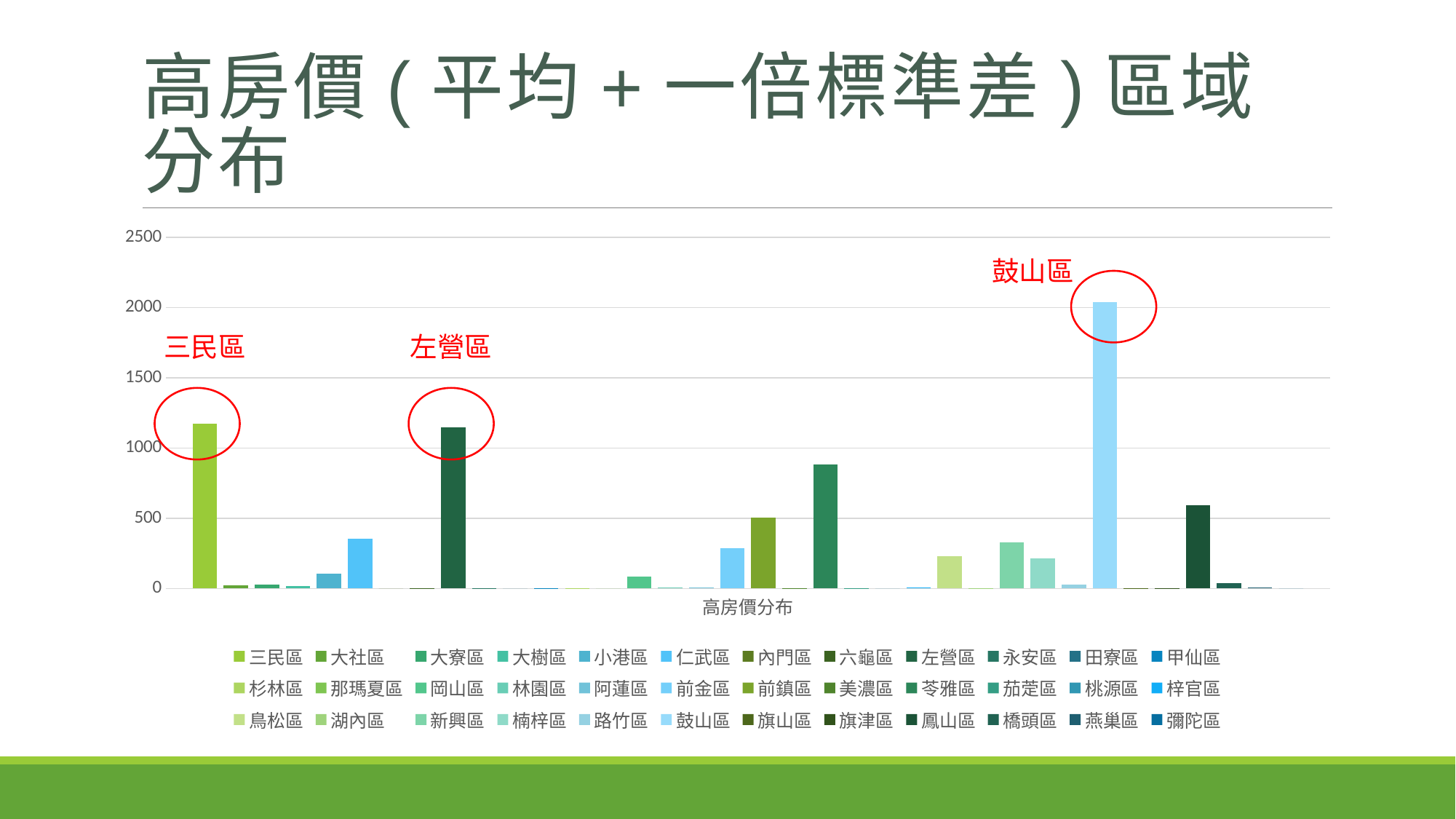

# 高房價(平均+一倍標準差)區域分布

### Chart

| Category | 三民區 | 大社區 | 大寮區 | 大樹區 | 小港區 | 仁武區 | 內門區 | 六龜區 | 左營區 | 永安區 | 田寮區 | 甲仙區 | 杉林區 | 那瑪夏區 | 岡山區 | 林園區 | 阿蓮區 | 前金區 | 前鎮區 | 美濃區 | 苓雅區 | 茄萣區 | 桃源區 | 梓官區 | 鳥松區 | 湖內區 | 新興區 | 楠梓區 | 路竹區 | 鼓山區 | 旗山區 | 旗津區 | 鳳山區 | 橋頭區 | 燕巢區 | 彌陀區 |
|---|---|---|---|---|---|---|---|---|---|---|---|---|---|---|---|---|---|---|---|---|---|---|---|---|---|---|---|---|---|---|---|---|---|---|---|---|
| 高房價分布 | 1174.0 | 24.0 | 30.0 | 15.0 | 105.0 | 356.0 | 0.0 | 1.0 | 1147.0 | 1.0 | 0.0 | 1.0 | 1.0 | 0.0 | 85.0 | 5.0 | 4.0 | 286.0 | 504.0 | 2.0 | 881.0 | 2.0 | 0.0 | 4.0 | 227.0 | 2.0 | 329.0 | 213.0 | 28.0 | 2040.0 | 3.0 | 2.0 | 590.0 | 40.0 | 7.0 | 0.0 |
鼓山區

三民區
左營區